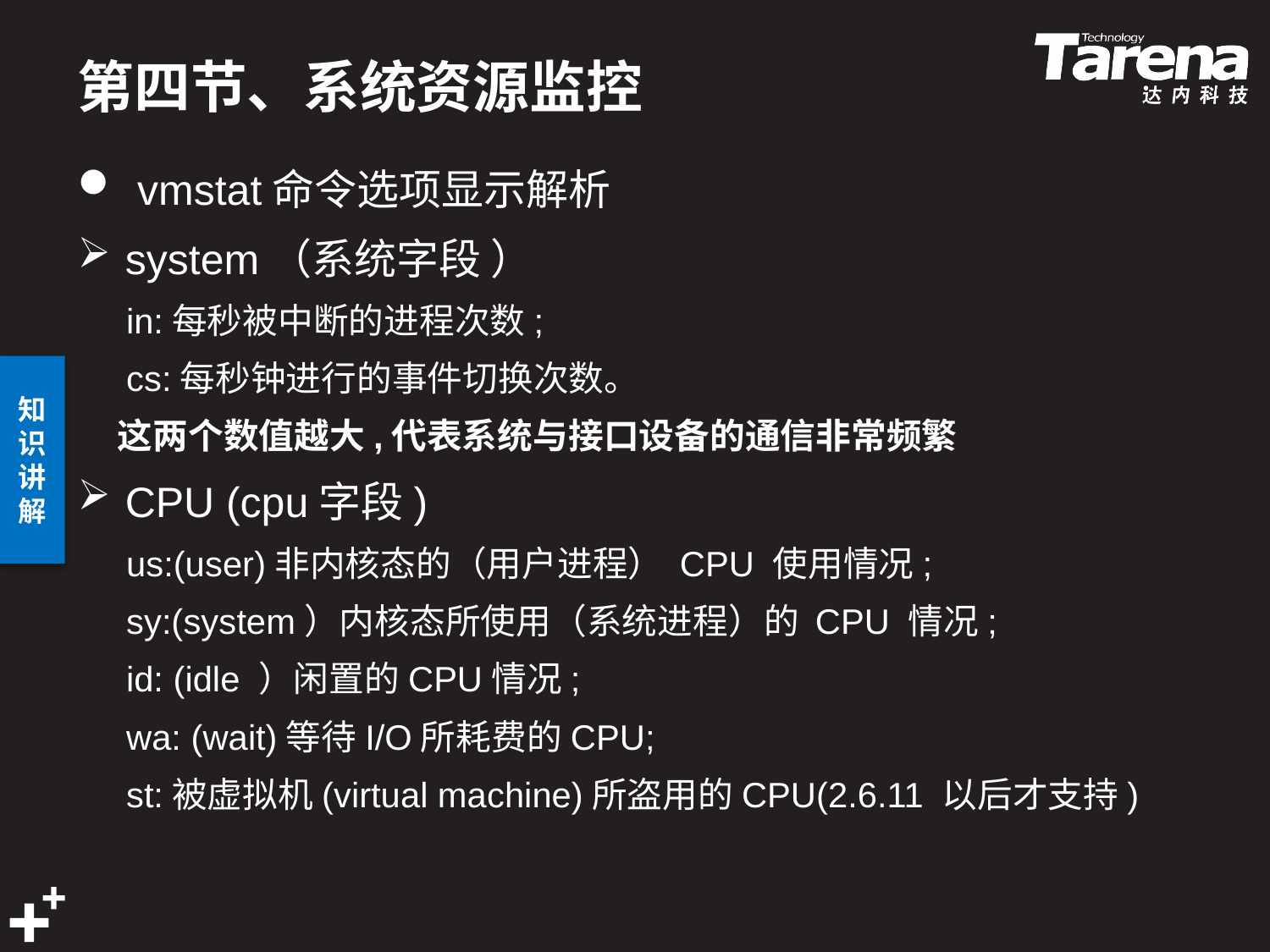

# 第四节、系统资源监控
 vmstat命令选项显示解析
system（系统字段 ）
     in:每秒被中断的进程次数;
     cs:每秒钟进行的事件切换次数。
    这两个数值越大,代表系统与接口设备的通信非常频繁
CPU (cpu字段)
     us:(user)非内核态的（用户进程） CPU 使用情况;
     sy:(system）内核态所使用（系统进程）的 CPU 情况;
     id: (idle ）闲置的CPU情况;
     wa: (wait)等待I/O所耗费的CPU;
     st:被虚拟机(virtual machine)所盗用的CPU(2.6.11 以后才支持)
